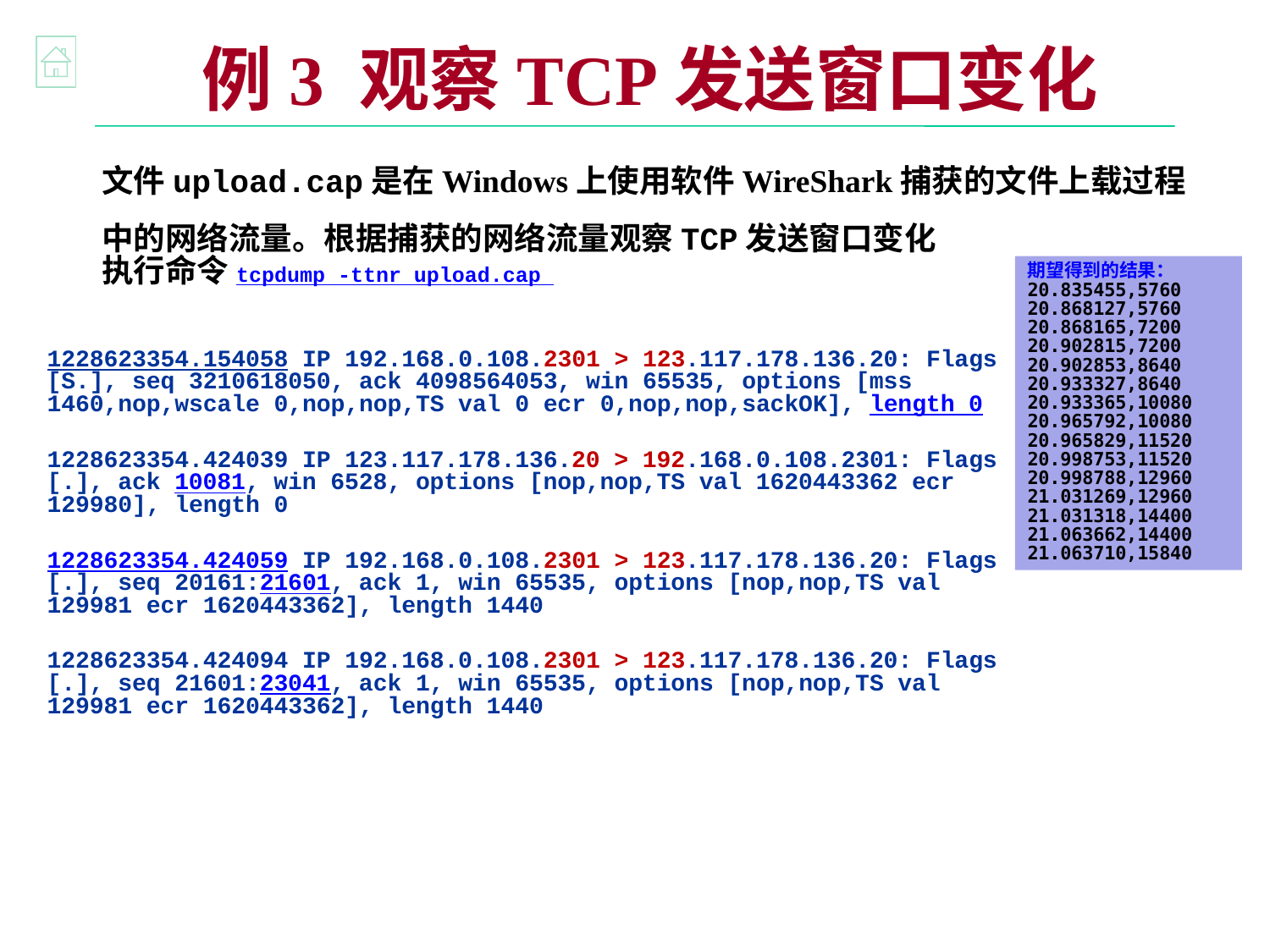

例3 观察TCP发送窗口变化

文件upload.cap是在Windows上使用软件WireShark捕获的文件上载过程
中的网络流量。根据捕获的网络流量观察TCP发送窗口变化
执行命令tcpdump -ttnr upload.cap
期望得到的结果：
20.835455,5760
20.868127,5760
20.868165,7200
20.902815,7200
20.902853,8640
20.933327,8640
20.933365,10080
20.965792,10080
20.965829,11520
20.998753,11520
20.998788,12960
21.031269,12960
21.031318,14400
21.063662,14400
21.063710,15840
1228623354.154058 IP 192.168.0.108.2301 > 123.117.178.136.20: Flags [S.], seq 3210618050, ack 4098564053, win 65535, options [mss 1460,nop,wscale 0,nop,nop,TS val 0 ecr 0,nop,nop,sackOK], length 0

1228623354.424039 IP 123.117.178.136.20 > 192.168.0.108.2301: Flags [.], ack 10081, win 6528, options [nop,nop,TS val 1620443362 ecr 129980], length 0

1228623354.424059 IP 192.168.0.108.2301 > 123.117.178.136.20: Flags [.], seq 20161:21601, ack 1, win 65535, options [nop,nop,TS val 129981 ecr 1620443362], length 1440

1228623354.424094 IP 192.168.0.108.2301 > 123.117.178.136.20: Flags [.], seq 21601:23041, ack 1, win 65535, options [nop,nop,TS val 129981 ecr 1620443362], length 1440